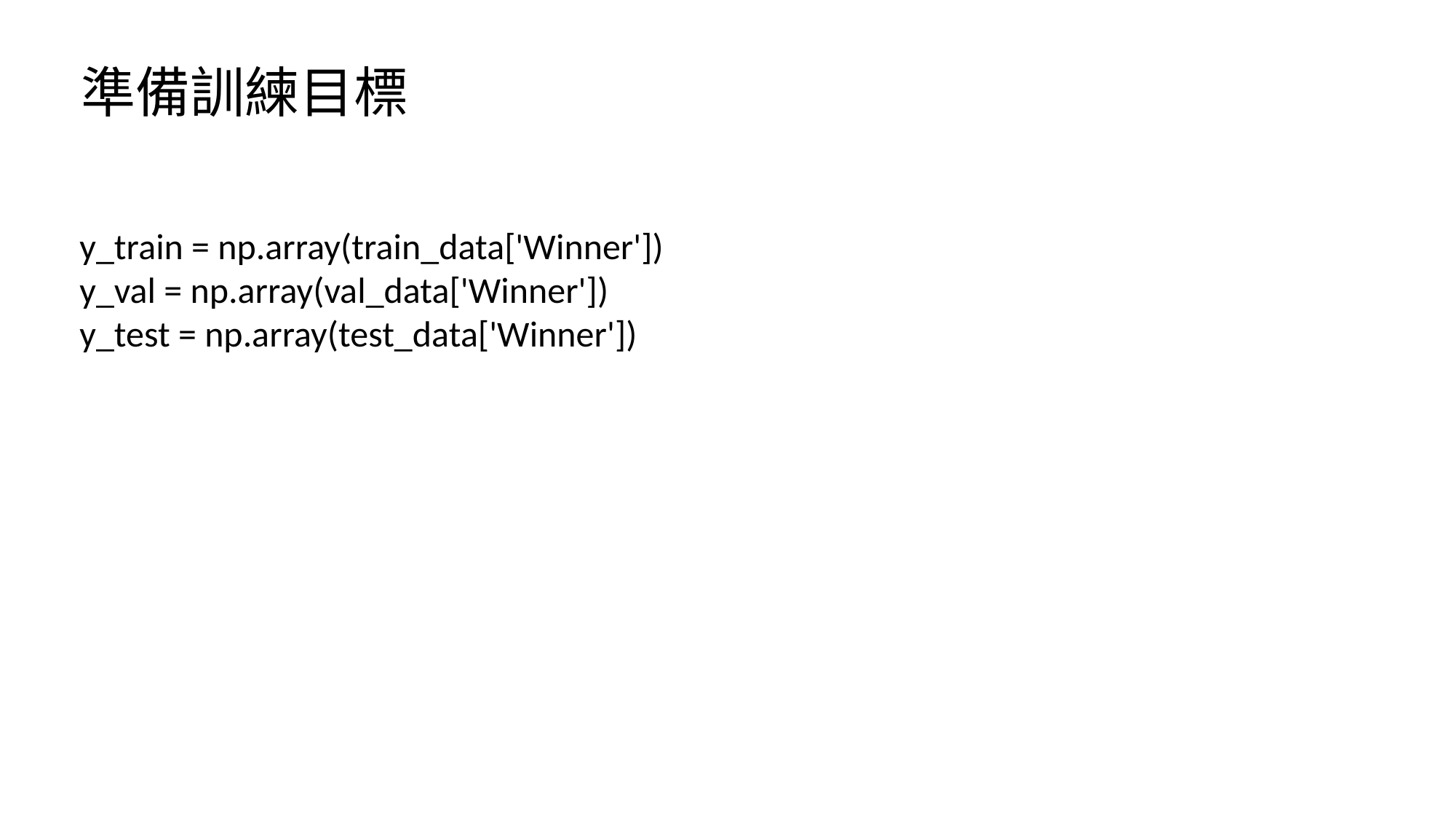

準備訓練目標
y_train = np.array(train_data['Winner'])
y_val = np.array(val_data['Winner'])
y_test = np.array(test_data['Winner'])